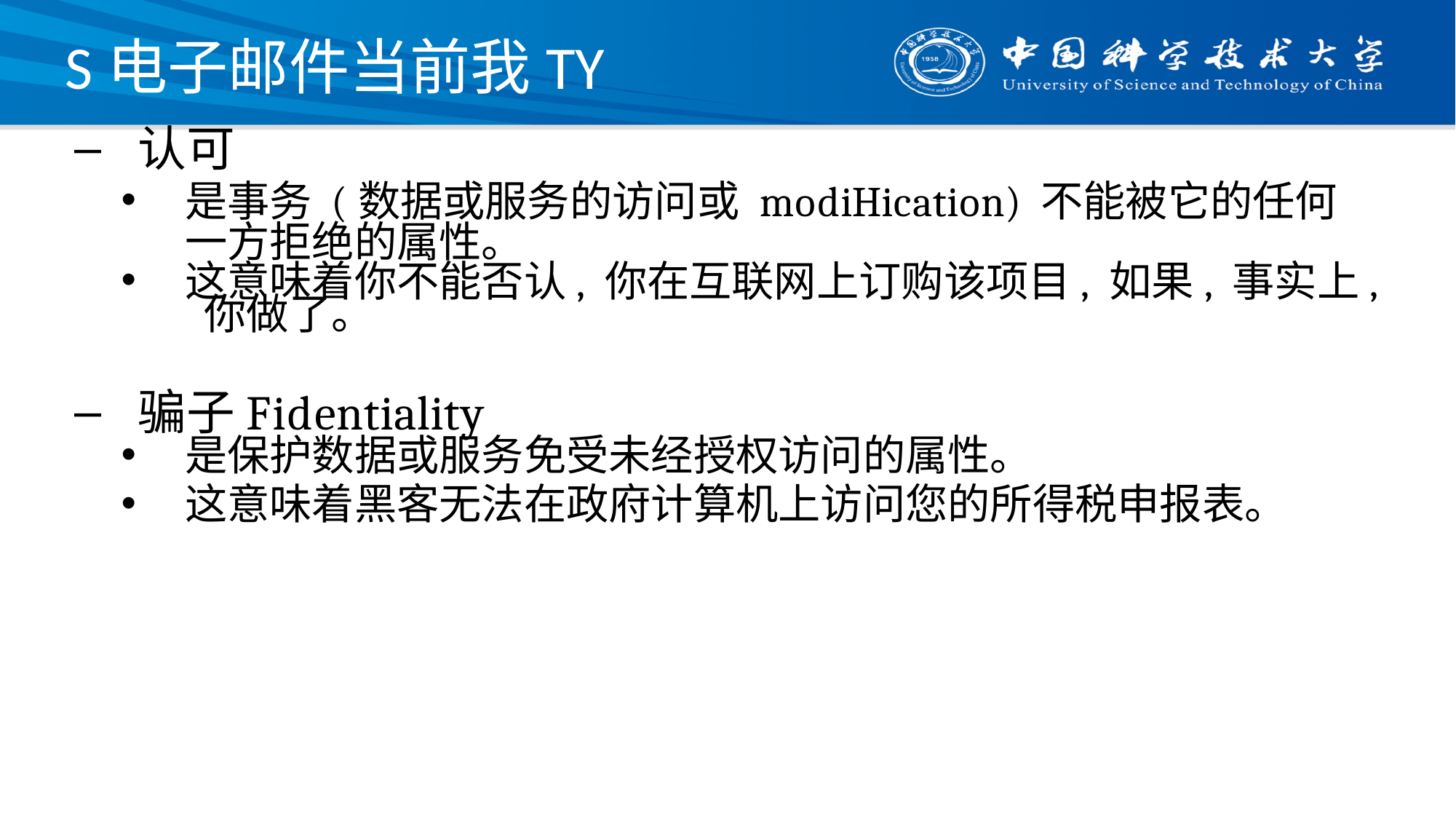

# S电子邮件当前我TY
认可
是事务 (数据或服务的访问或 modiHication) 不能被它的任何一方拒绝的属性。
这意味着你不能否认, 你在互联网上订购该项目, 如果, 事实上, 你做了。

骗子Fidentiality
是保护数据或服务免受未经授权访问的属性。
这意味着黑客无法在政府计算机上访问您的所得税申报表。